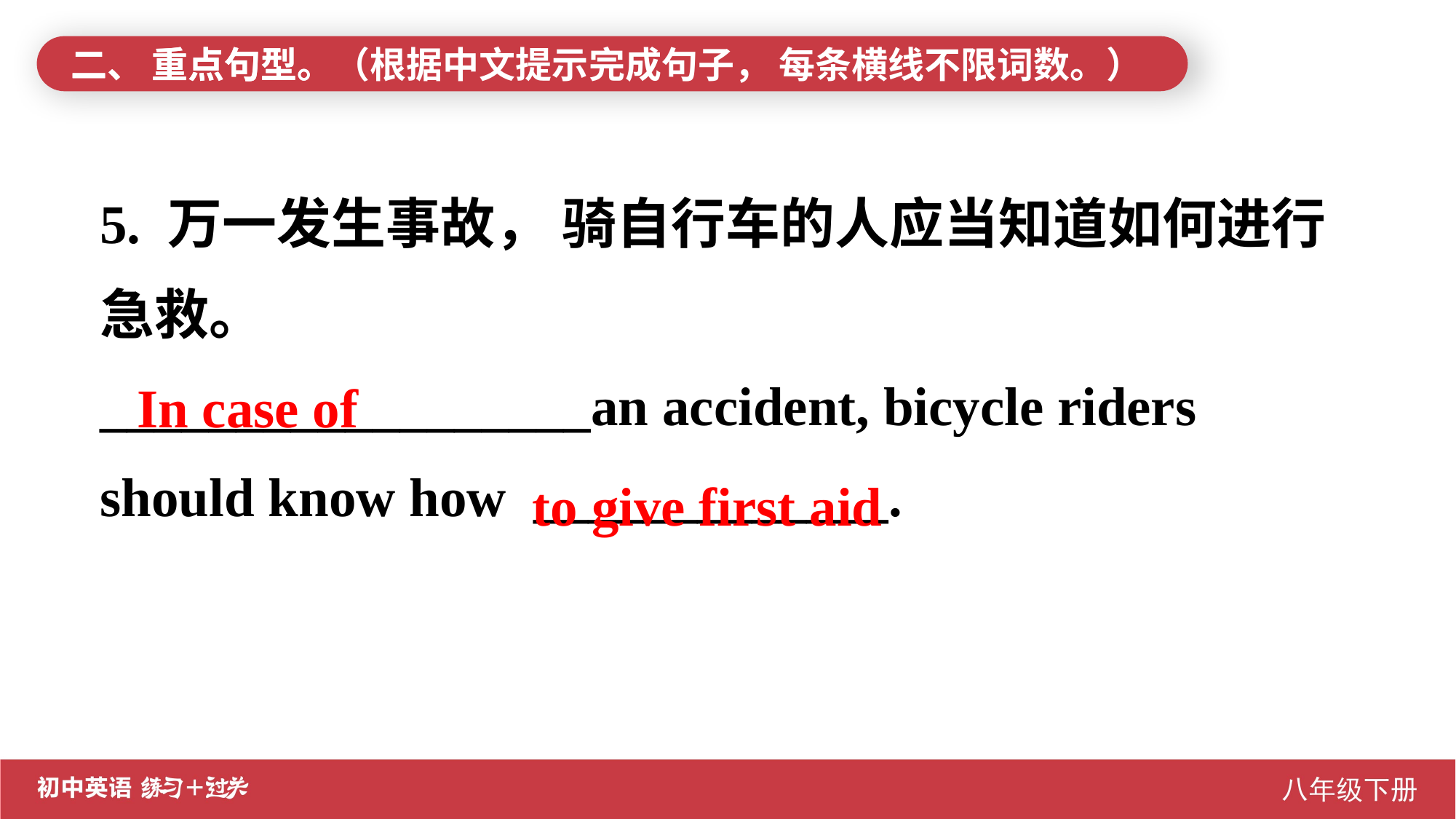

二、 重点句型。
二、 重点句型。（根据中文提示完成句子， 每条横线不限词数。）

5. 万一发生事故， 骑自行车的人应当知道如何进行急救。
__________________an accident, bicycle riders should know how  _____________.

 In case of
                              to give first aid